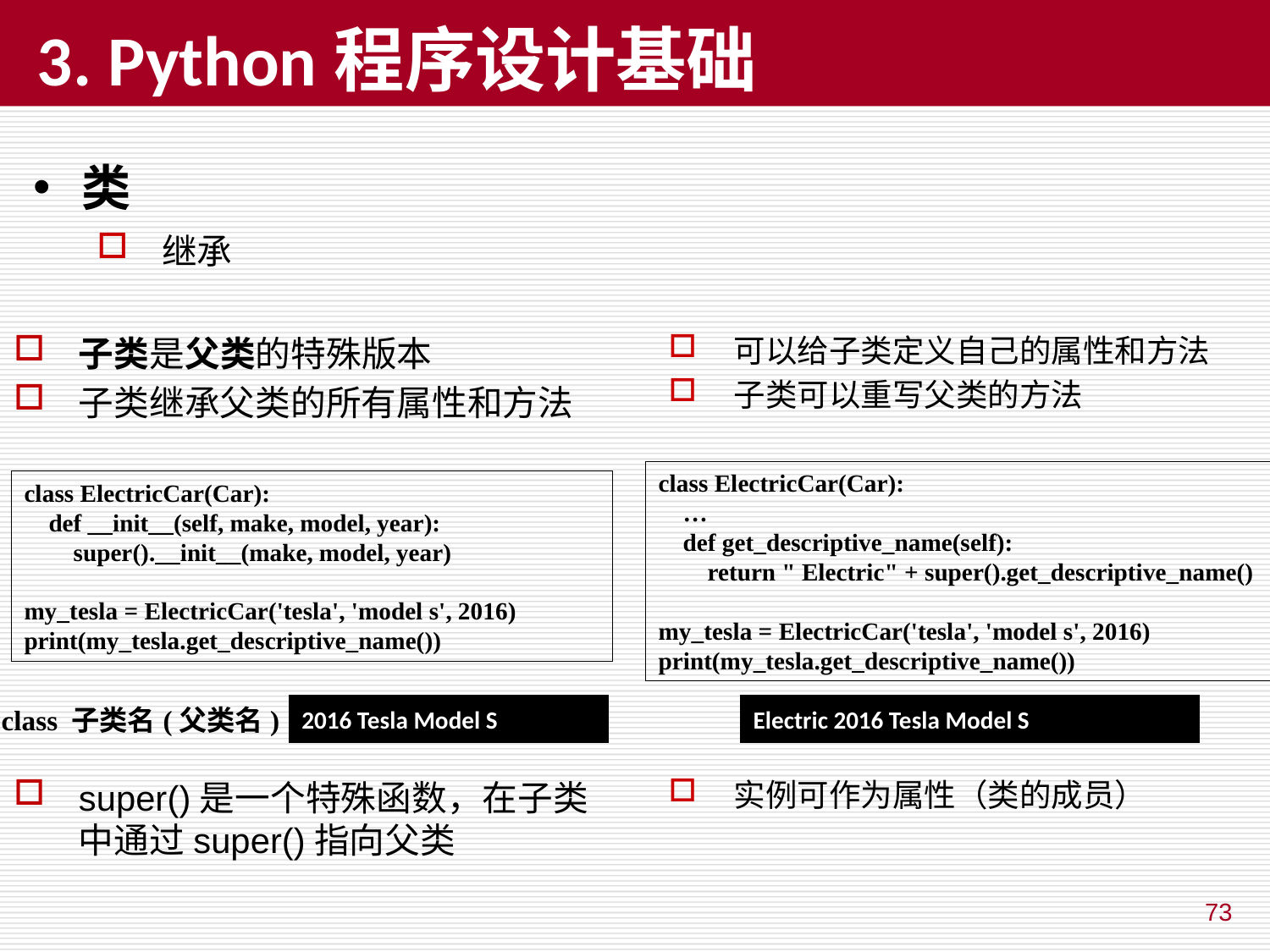

# 3. Python程序设计基础
类
继承

可以给子类定义自己的属性和方法
子类可以重写父类的方法

实例可作为属性（类的成员）
子类是父类的特殊版本
子类继承父类的所有属性和方法

super()是一个特殊函数，在子类中通过super()指向父类
class ElectricCar(Car):
    …
    def get_descriptive_name(self):
        return " Electric" + super().get_descriptive_name()

my_tesla = ElectricCar('tesla', 'model s', 2016)
print(my_tesla.get_descriptive_name())
class ElectricCar(Car):
    def __init__(self, make, model, year):
        super().__init__(make, model, year)

my_tesla = ElectricCar('tesla', 'model s', 2016)
print(my_tesla.get_descriptive_name())
class 子类名(父类名)
2016 Tesla Model S
Electric 2016 Tesla Model S
73